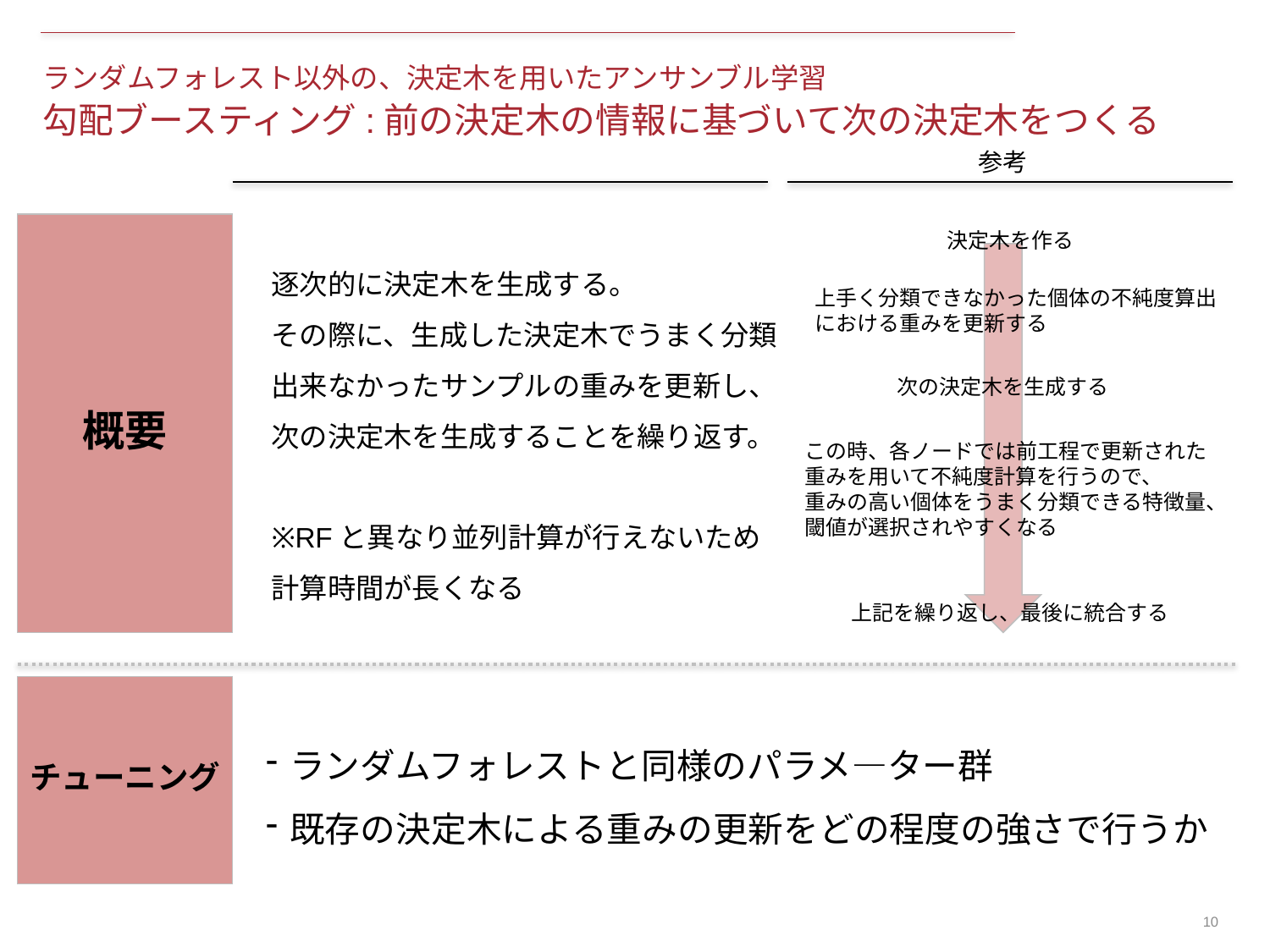

# ランダムフォレスト以外の、決定木を用いたアンサンブル学習 勾配ブースティング:前の決定木の情報に基づいて次の決定木をつくる
参考

決定木を作る
逐次的に決定木を生成する。
その際に、生成した決定木でうまく分類
出来なかったサンプルの重みを更新し、
次の決定木を生成することを繰り返す。

※RFと異なり並列計算が行えないため
計算時間が長くなる

上手く分類できなかった個体の不純度算出
における重みを更新する
次の決定木を生成する
概要
この時、各ノードでは前工程で更新された
重みを用いて不純度計算を行うので、
重みの高い個体をうまく分類できる特徴量、
閾値が選択されやすくなる
上記を繰り返し、最後に統合する

ランダムフォレストと同様のパラメ―ター群
既存の決定木による重みの更新をどの程度の強さで行うか
チューニング
10